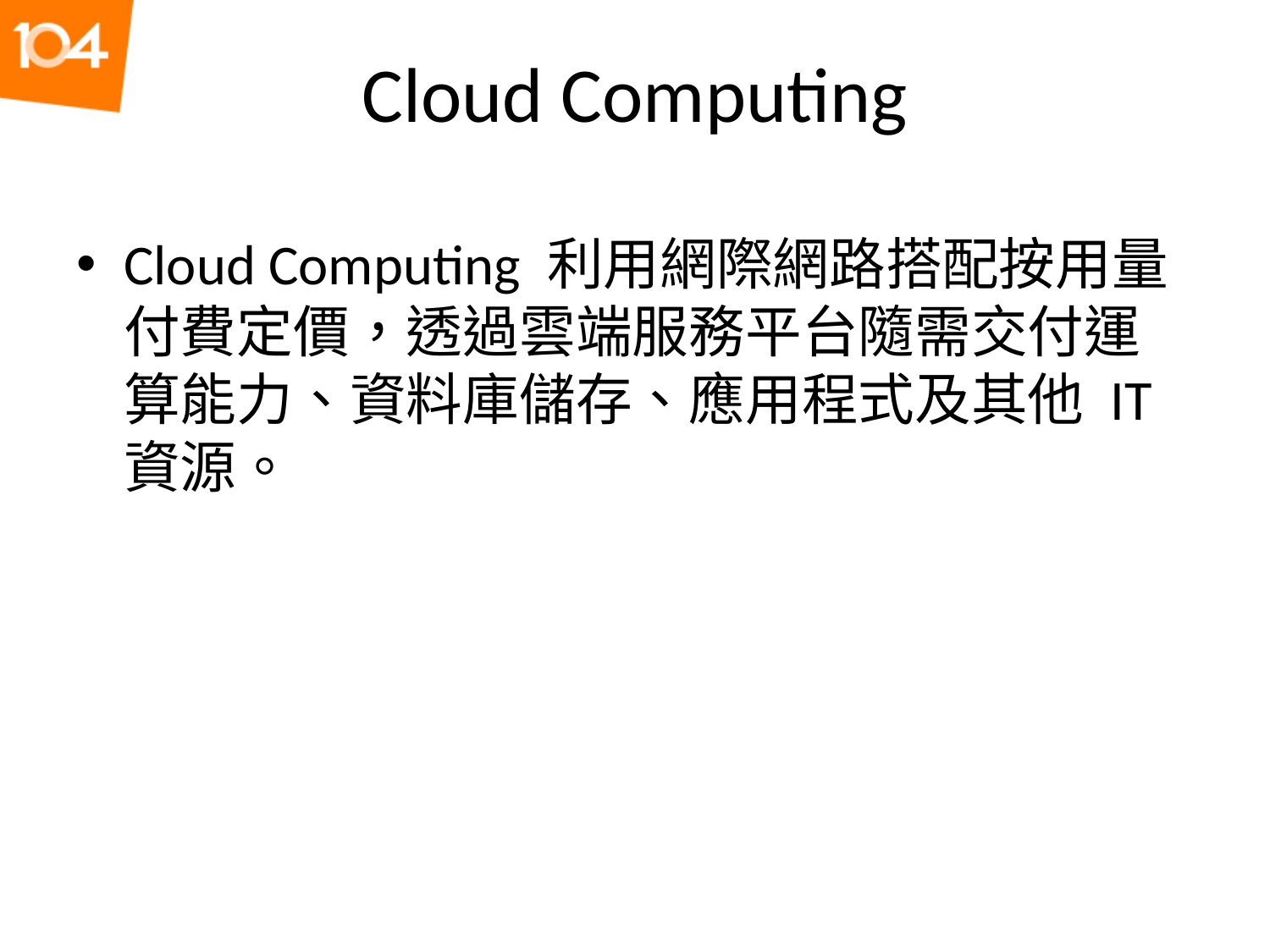

# Cloud Computing
Cloud Computing 利用網際網路搭配按用量付費定價，透過雲端服務平台隨需交付運算能力、資料庫儲存、應用程式及其他 IT 資源。